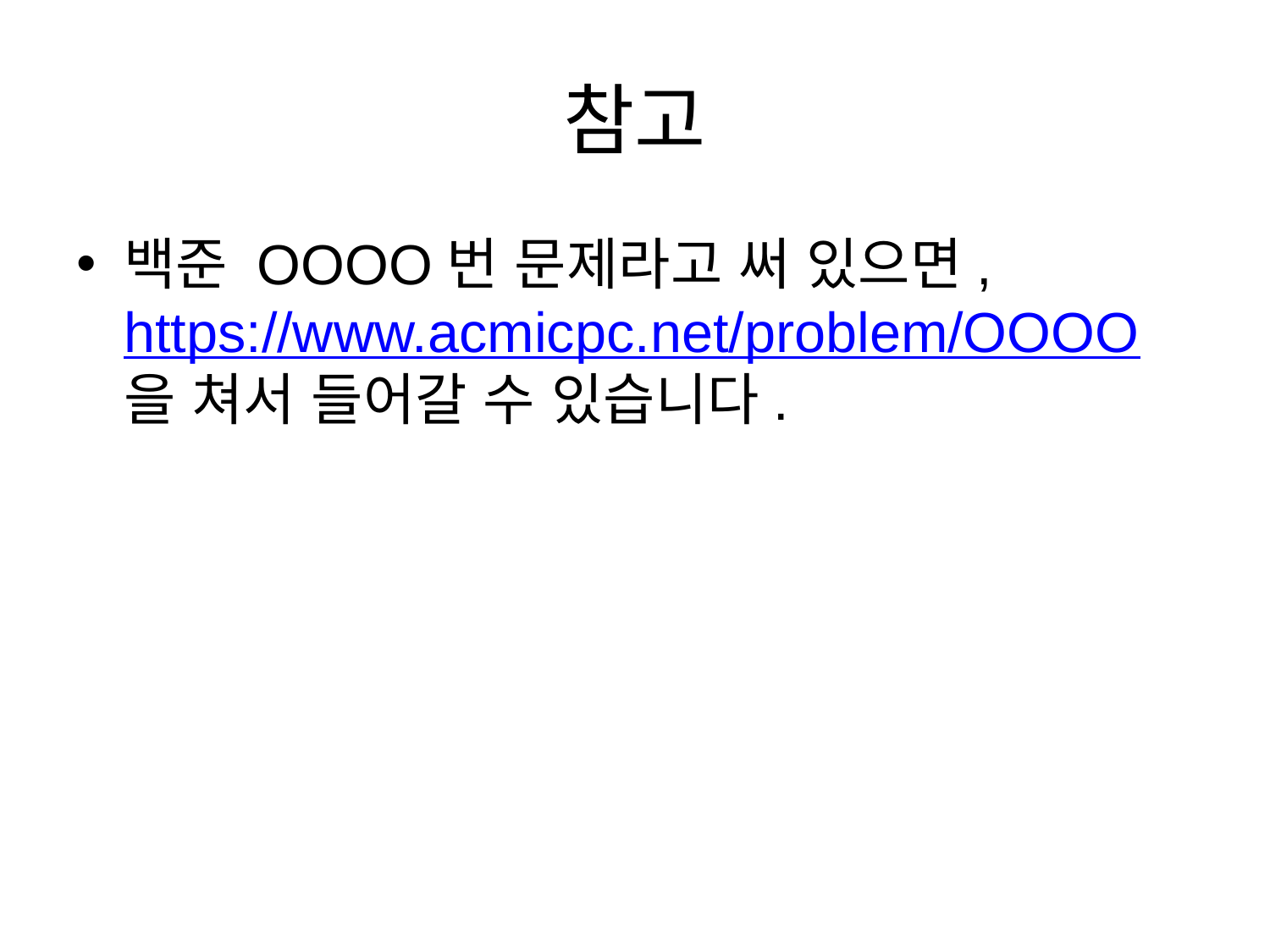

# 참고
백준 OOOO번 문제라고 써 있으면, https://www.acmicpc.net/problem/OOOO 을 쳐서 들어갈 수 있습니다.